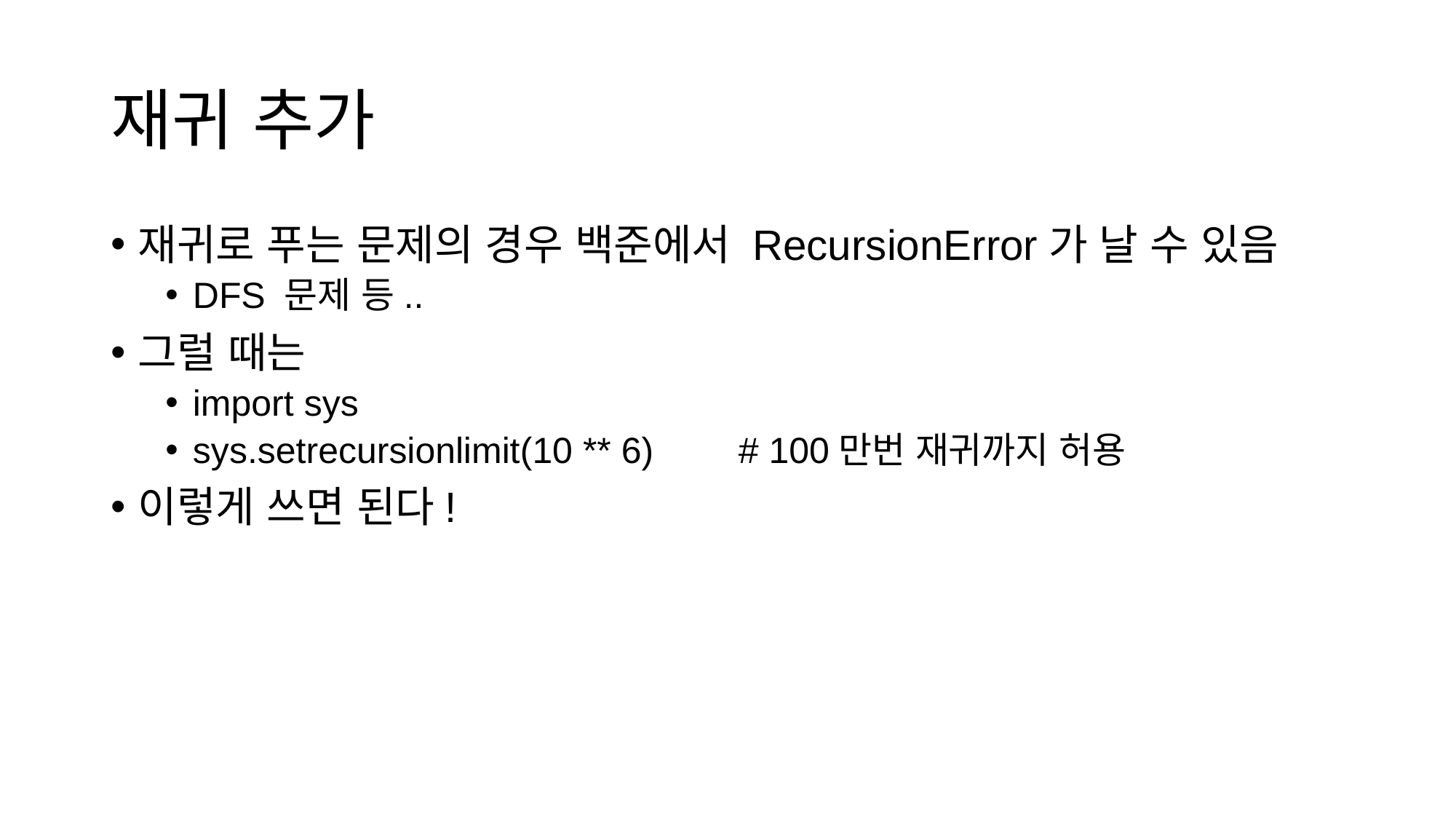

# 재귀 추가
재귀로 푸는 문제의 경우 백준에서 RecursionError가 날 수 있음
DFS 문제 등..
그럴 때는
import sys
sys.setrecursionlimit(10 ** 6)	# 100만번 재귀까지 허용
이렇게 쓰면 된다!